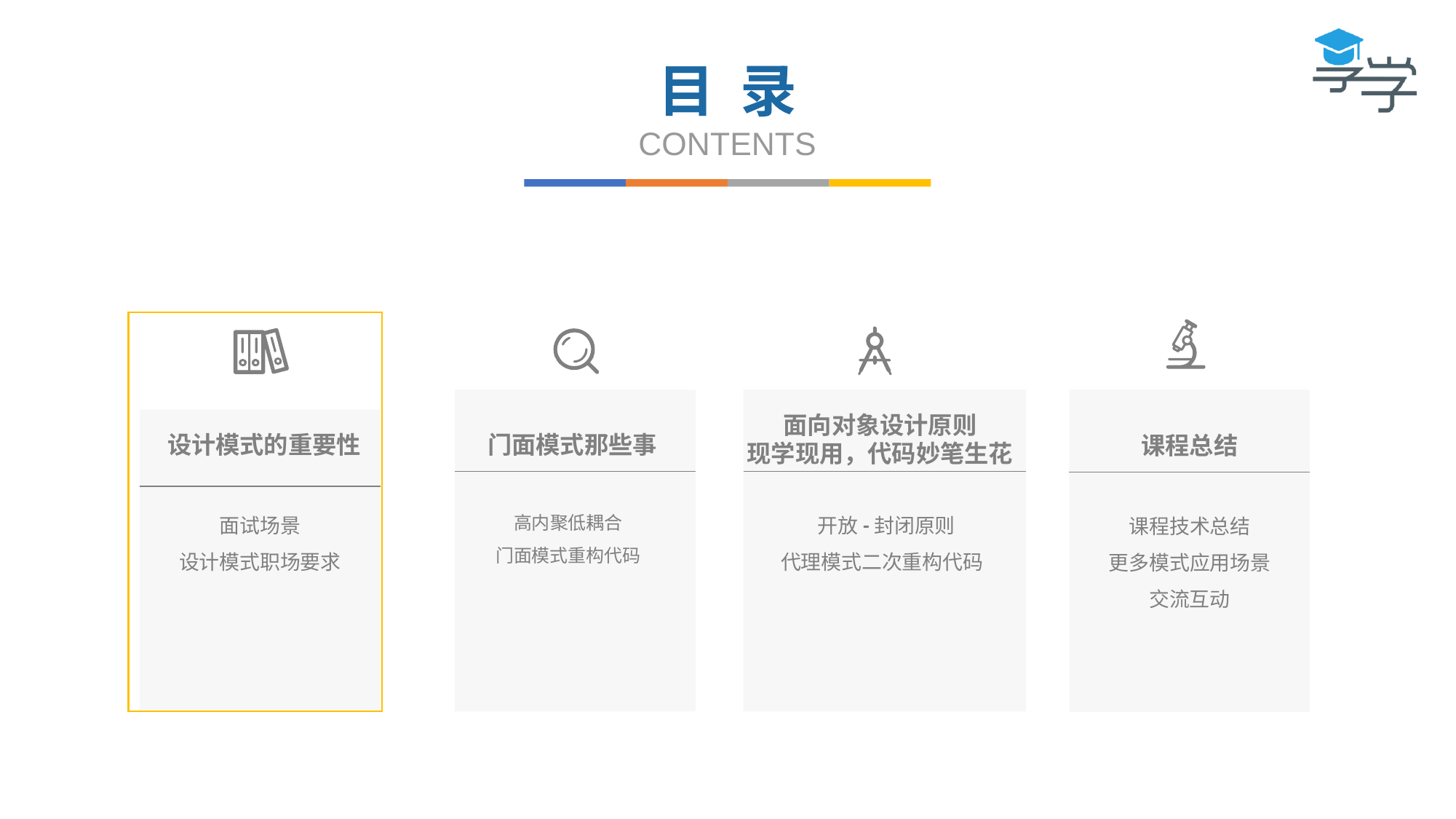

目  录
CONTENTS

面向对象设计原则
现学现用，代码妙笔生花

设计模式的重要性
门面模式那些事
课程总结
面试场景
设计模式职场要求
高内聚低耦合
门面模式重构代码
 开放-封闭原则
代理模式二次重构代码
课程技术总结
更多模式应用场景
交流互动